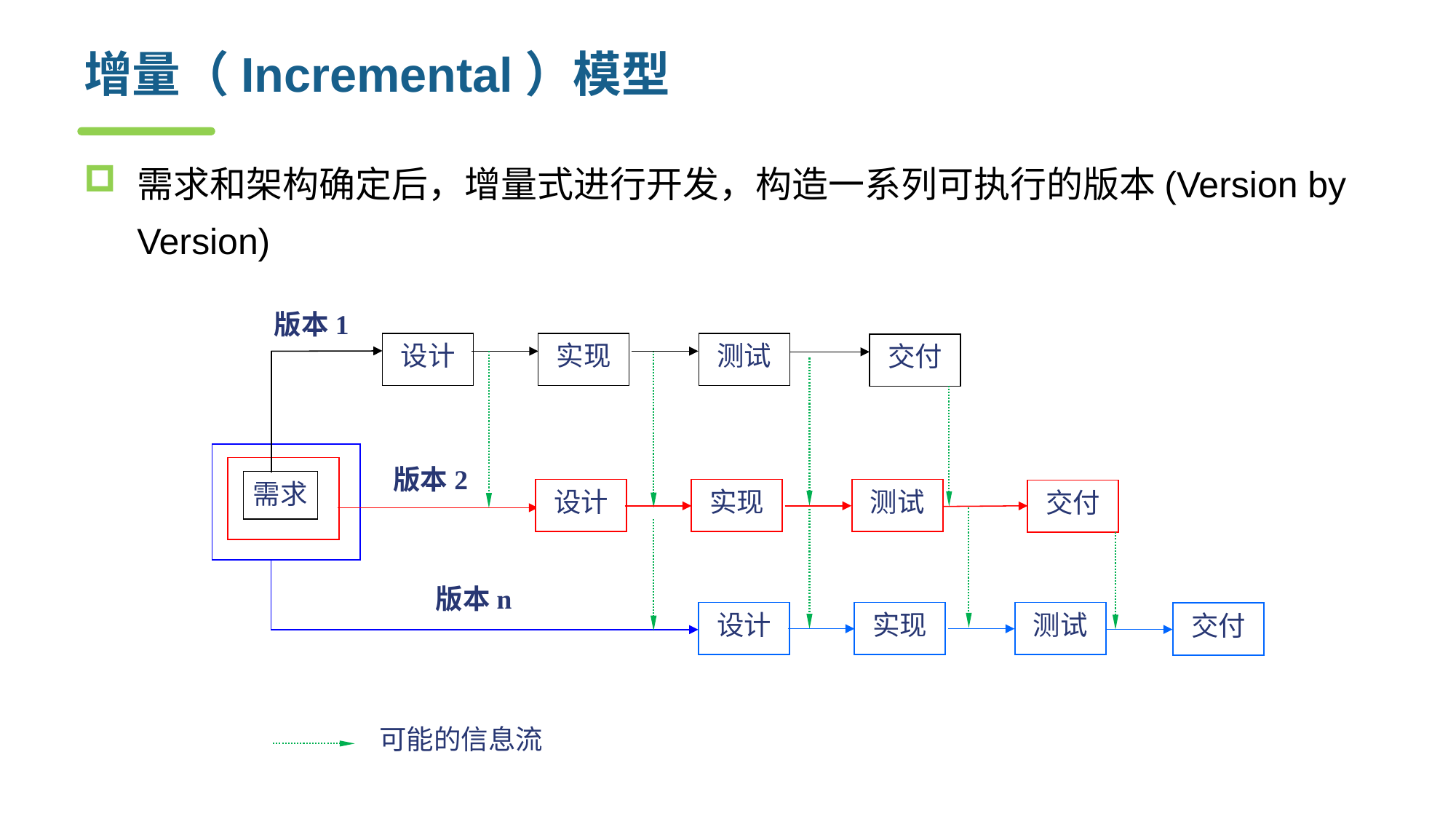

# 增量（Incremental）模型
需求和架构确定后，增量式进行开发，构造一系列可执行的版本(Version by Version)
版本1
设计
实现
测试
交付

需求
版本2
设计
实现
测试
交付
版本n
设计
实现
测试
交付
可能的信息流
12